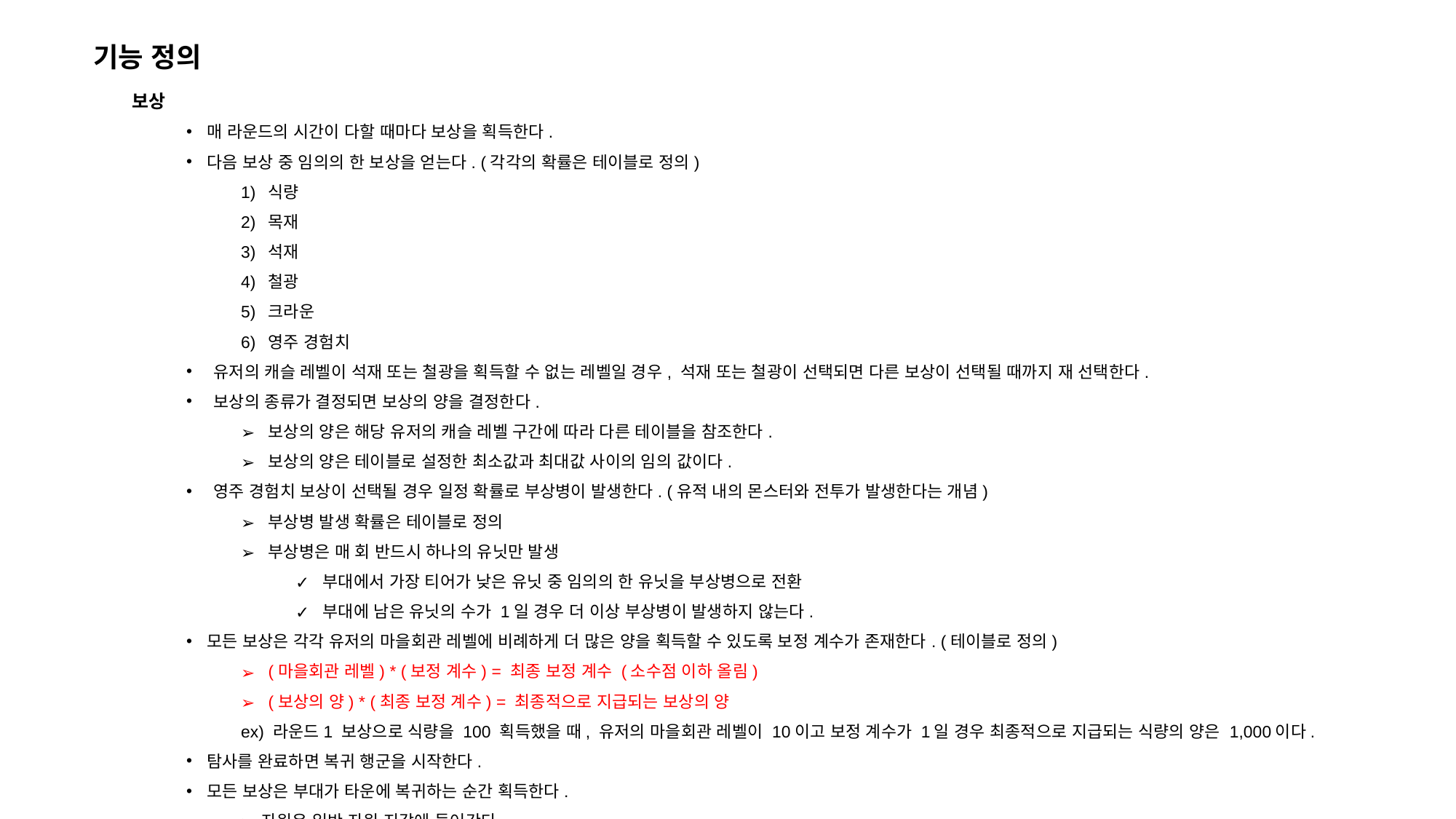

기능 정의
보상
매 라운드의 시간이 다할 때마다 보상을 획득한다.
다음 보상 중 임의의 한 보상을 얻는다. (각각의 확률은 테이블로 정의)
식량
목재
석재
철광
크라운
영주 경험치
유저의 캐슬 레벨이 석재 또는 철광을 획득할 수 없는 레벨일 경우, 석재 또는 철광이 선택되면 다른 보상이 선택될 때까지 재 선택한다.
보상의 종류가 결정되면 보상의 양을 결정한다.
보상의 양은 해당 유저의 캐슬 레벨 구간에 따라 다른 테이블을 참조한다.
보상의 양은 테이블로 설정한 최소값과 최대값 사이의 임의 값이다.
영주 경험치 보상이 선택될 경우 일정 확률로 부상병이 발생한다. (유적 내의 몬스터와 전투가 발생한다는 개념)
부상병 발생 확률은 테이블로 정의
부상병은 매 회 반드시 하나의 유닛만 발생
부대에서 가장 티어가 낮은 유닛 중 임의의 한 유닛을 부상병으로 전환
부대에 남은 유닛의 수가 1일 경우 더 이상 부상병이 발생하지 않는다.
모든 보상은 각각 유저의 마을회관 레벨에 비례하게 더 많은 양을 획득할 수 있도록 보정 계수가 존재한다. (테이블로 정의)
(마을회관 레벨) * (보정 계수) = 최종 보정 계수 (소수점 이하 올림)
(보상의 양) * (최종 보정 계수) = 최종적으로 지급되는 보상의 양
ex) 라운드1 보상으로 식량을 100 획득했을 때, 유저의 마을회관 레벨이 10이고 보정 계수가 1일 경우 최종적으로 지급되는 식량의 양은 1,000이다.
탐사를 완료하면 복귀 행군을 시작한다.
모든 보상은 부대가 타운에 복귀하는 순간 획득한다.
자원은 일반 자원 지갑에 들어간다.
영주 경험치는 즉시 적용된다.